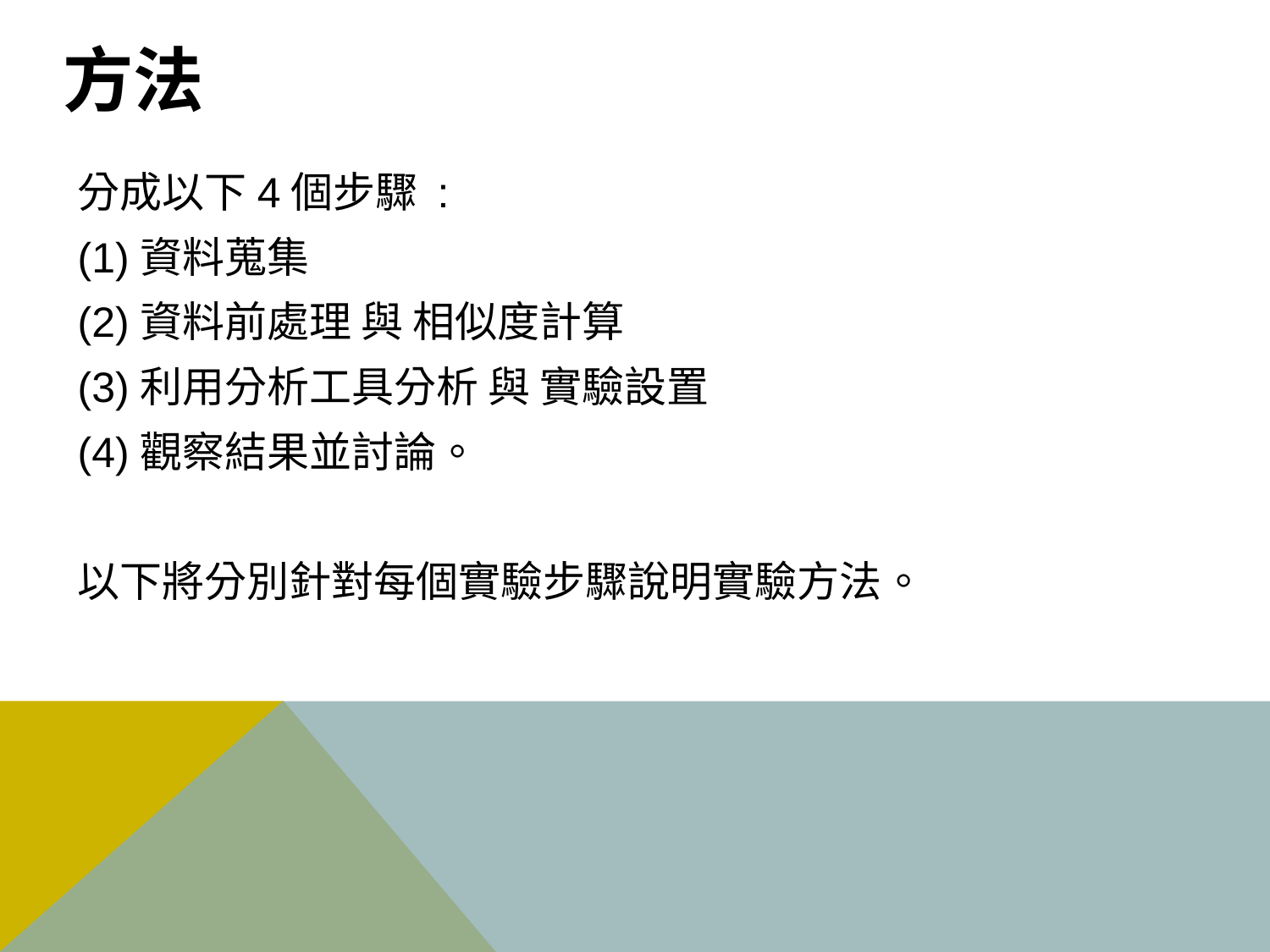

# 方法
分成以下4個步驟 :
(1)資料蒐集
(2)資料前處理 與 相似度計算
(3)利用分析工具分析 與 實驗設置
(4)觀察結果並討論。

以下將分別針對每個實驗步驟說明實驗方法。